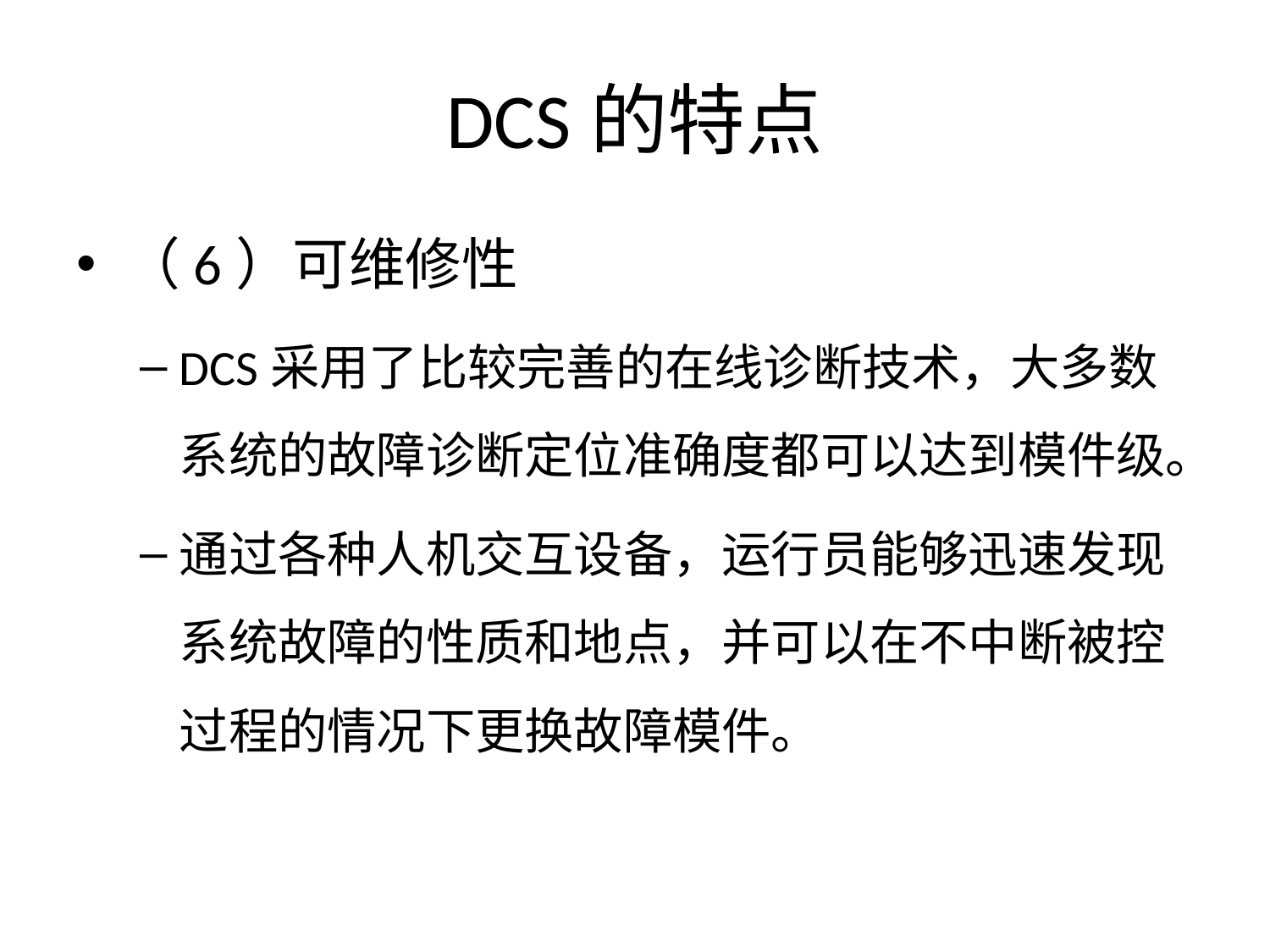

# DCS的特点
（6）可维修性
DCS采用了比较完善的在线诊断技术，大多数系统的故障诊断定位准确度都可以达到模件级。
通过各种人机交互设备，运行员能够迅速发现系统故障的性质和地点，并可以在不中断被控过程的情况下更换故障模件。